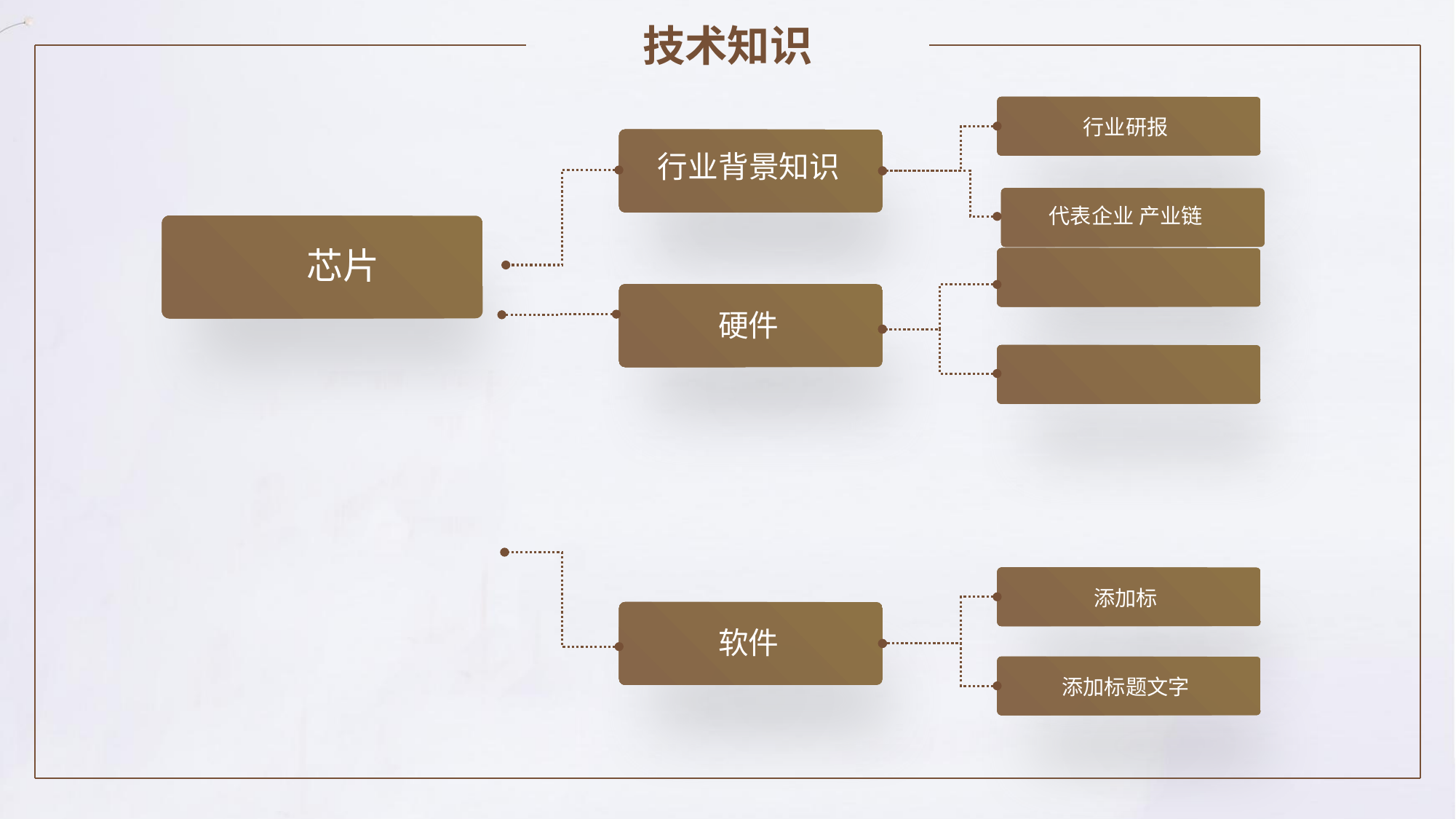

技术知识

行业研报

行业背景知识

代表企业 产业链

芯片

硬件

添加标

软件

添加标题文字